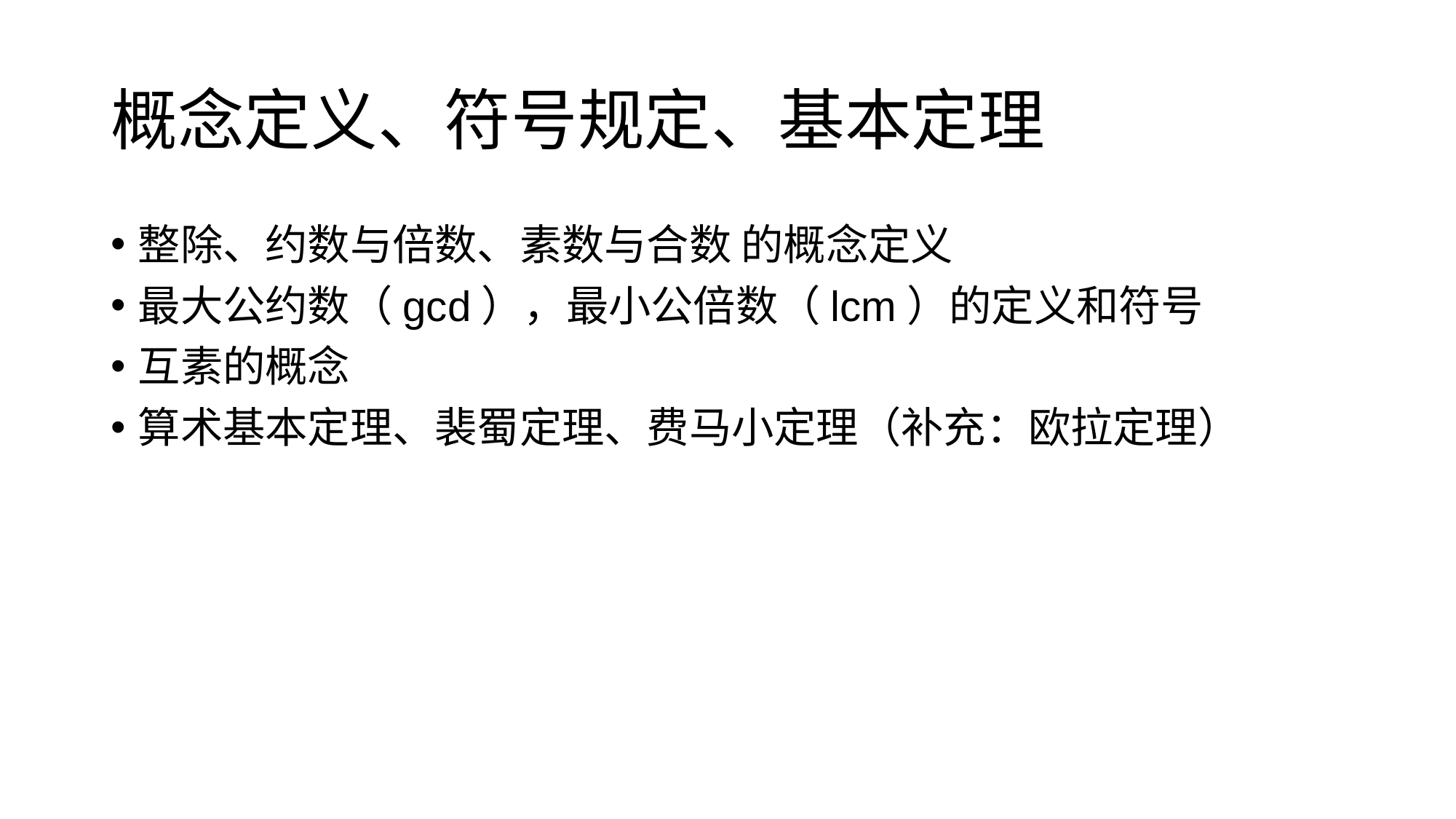

# 概念定义、符号规定、基本定理
整除、约数与倍数、素数与合数 的概念定义
最大公约数（gcd），最小公倍数（lcm）的定义和符号
互素的概念
算术基本定理、裴蜀定理、费马小定理（补充：欧拉定理）